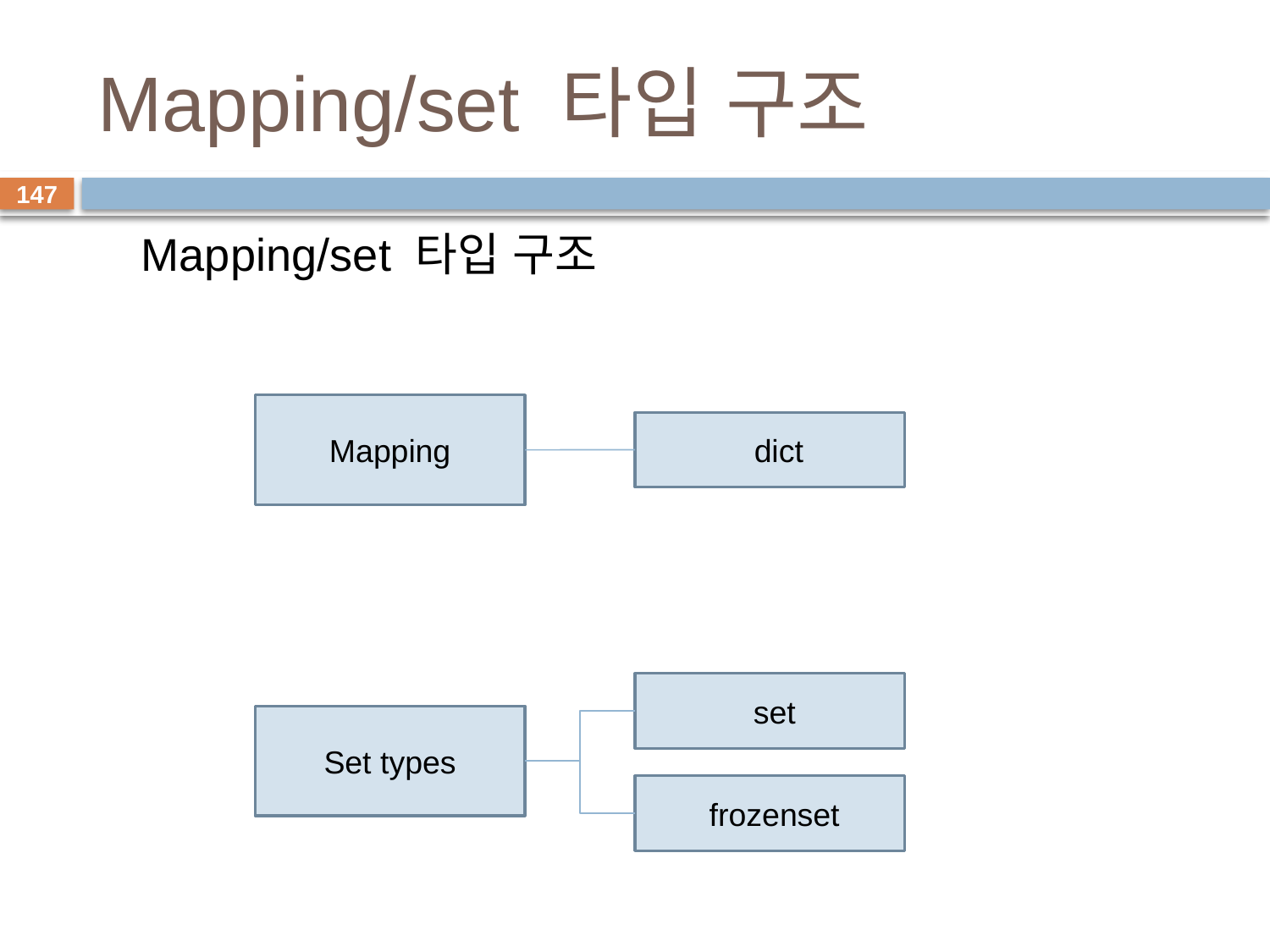

# Mapping/set 타입 구조
147
Mapping/set 타입 구조
Mapping
  dict
 set
Set types
 frozenset